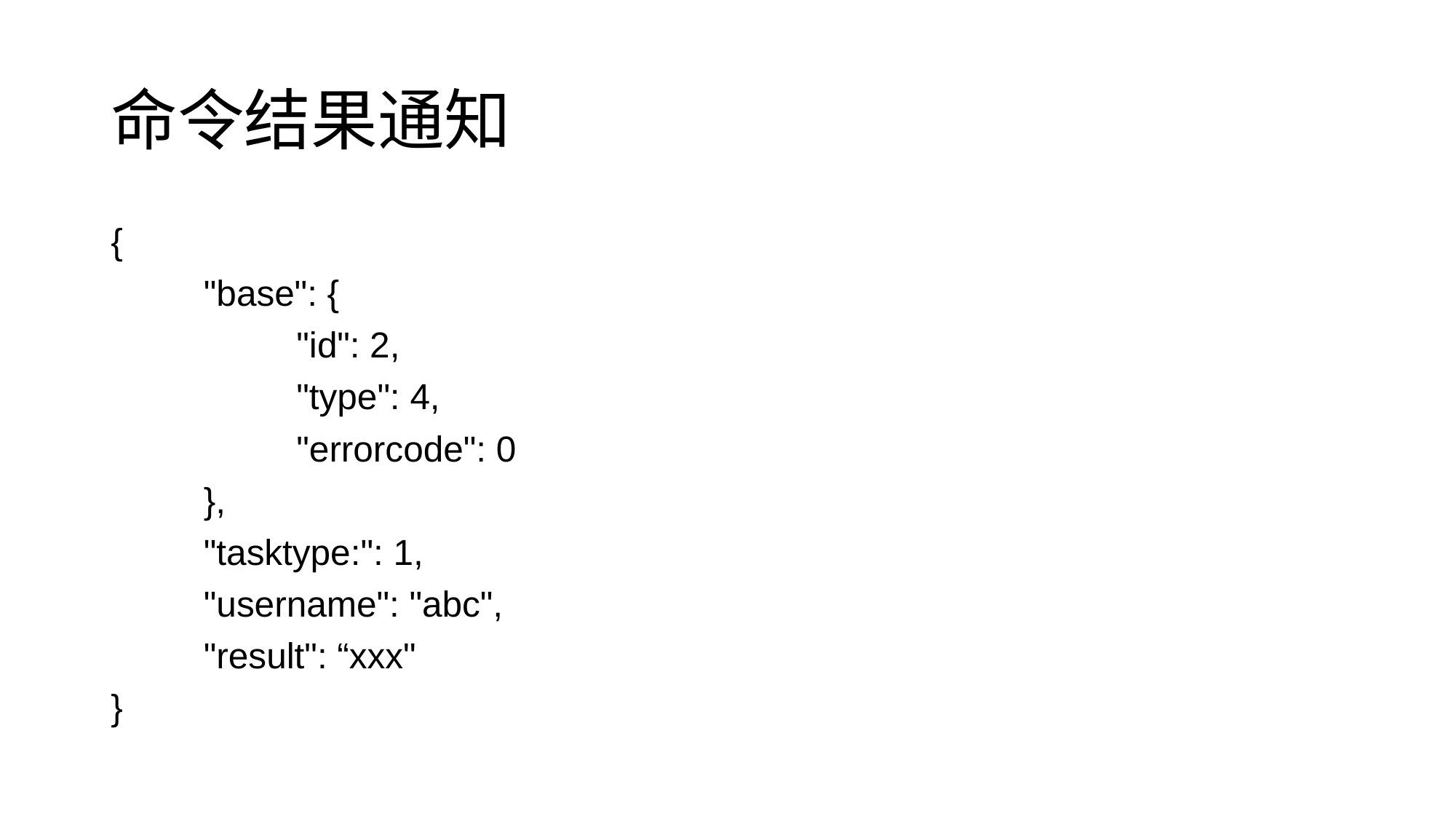

# 命令结果通知
{
	"base": {
		"id": 2,
		"type": 4,
		"errorcode": 0
	},
	"tasktype:": 1,
	"username": "abc",
	"result": “xxx"
}